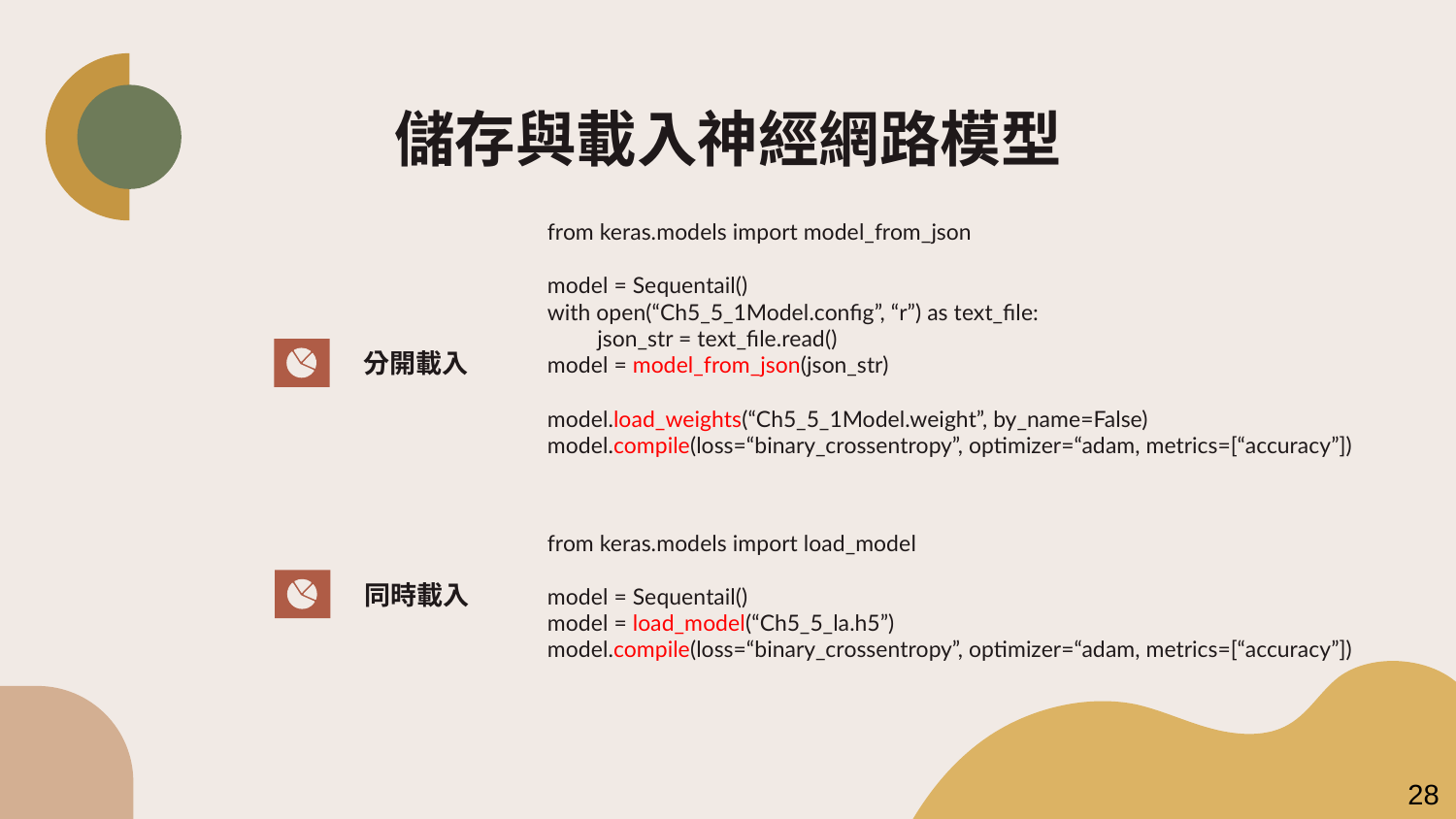

# 儲存與載入神經網路模型
from keras.models import model_from_json

model = Sequentail()
with open(“Ch5_5_1Model.config”, “r”) as text_file:
　　json_str = text_file.read()
model = model_from_json(json_str)

model.load_weights(“Ch5_5_1Model.weight”, by_name=False)
model.compile(loss=“binary_crossentropy”, optimizer=“adam, metrics=[“accuracy”])

分開載入
from keras.models import load_model

model = Sequentail()
model = load_model(“Ch5_5_la.h5”)
model.compile(loss=“binary_crossentropy”, optimizer=“adam, metrics=[“accuracy”])

同時載入
28